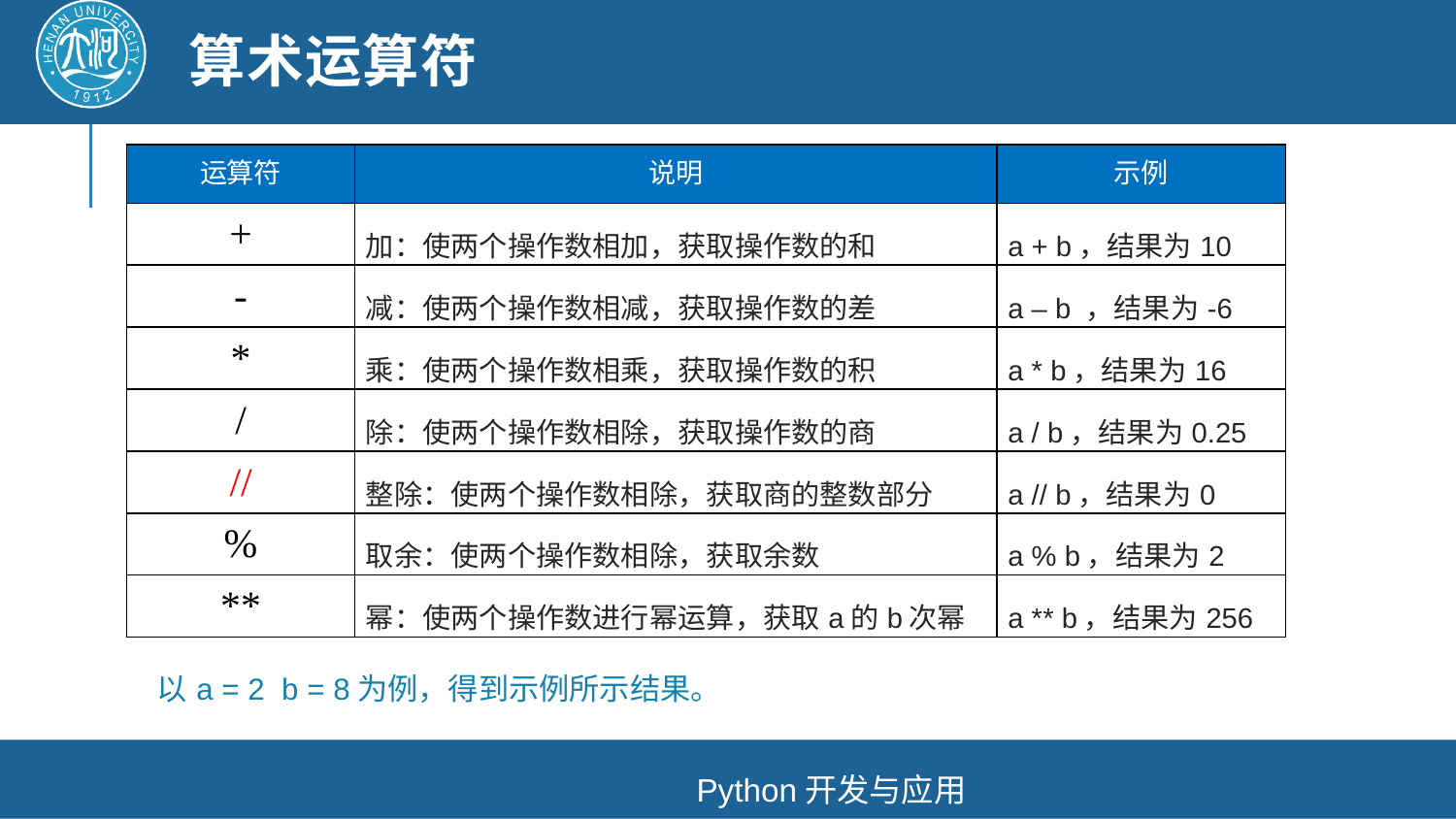

# 算术运算符
| 运算符 | 说明 | 示例 |
| --- | --- | --- |
| + | 加：使两个操作数相加，获取操作数的和 | a + b，结果为10 |
| - | 减：使两个操作数相减，获取操作数的差 | a – b ，结果为-6 |
| \* | 乘：使两个操作数相乘，获取操作数的积 | a \* b，结果为16 |
| / | 除：使两个操作数相除，获取操作数的商 | a / b，结果为0.25 |
| // | 整除：使两个操作数相除，获取商的整数部分 | a // b，结果为0 |
| % | 取余：使两个操作数相除，获取余数 | a % b，结果为2 |
| \*\* | 幂：使两个操作数进行幂运算，获取a的b次幂 | a \*\* b，结果为256 |
以a = 2  b = 8为例，得到示例所示结果。

Python开发与应用
62